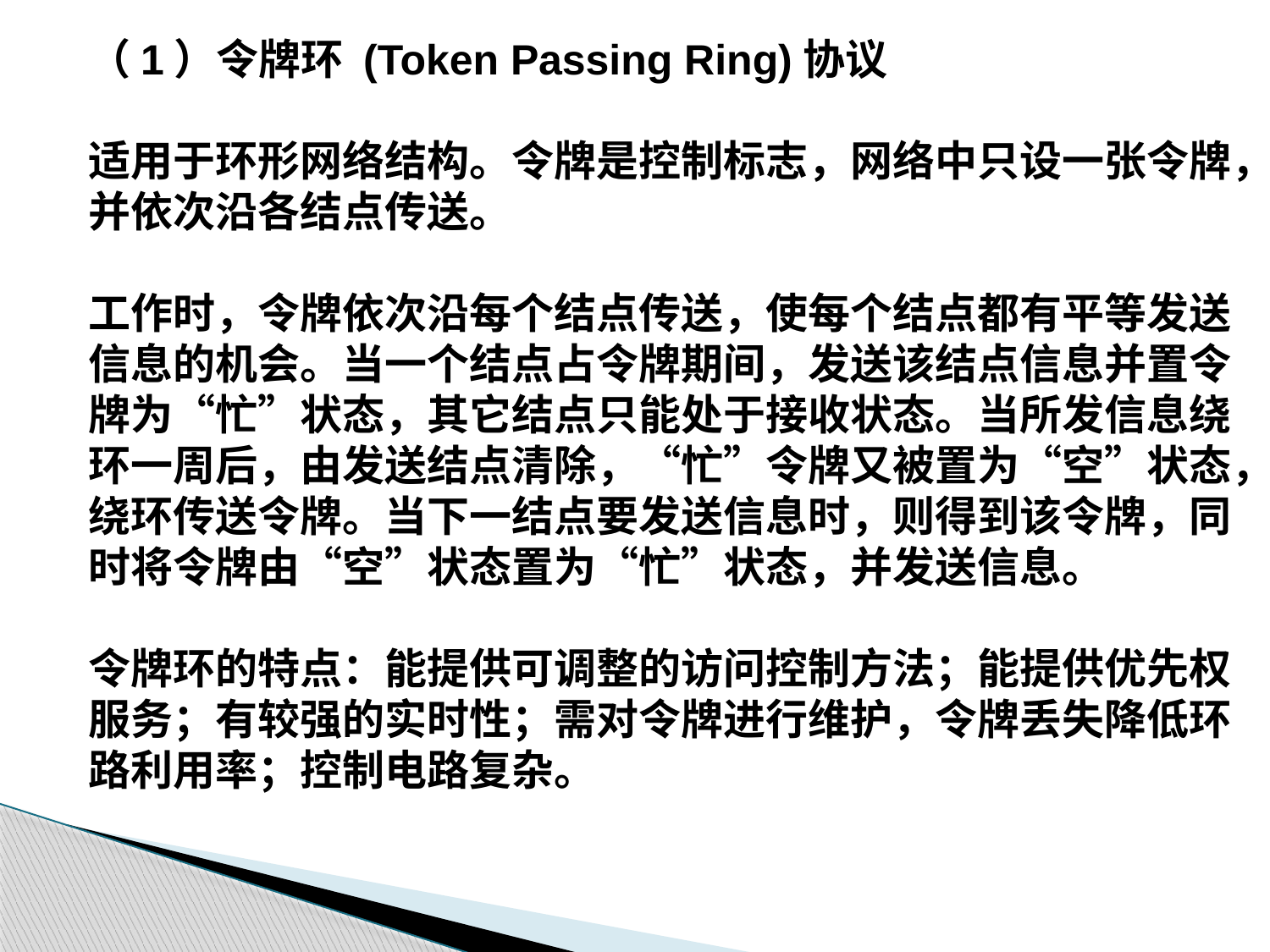

（1）令牌环 (Token Passing Ring)协议

	适用于环形网络结构。令牌是控制标志，网络中只设一张令牌，并依次沿各结点传送。

	工作时，令牌依次沿每个结点传送，使每个结点都有平等发送信息的机会。当一个结点占令牌期间，发送该结点信息并置令牌为“忙”状态，其它结点只能处于接收状态。当所发信息绕环一周后，由发送结点清除，“忙”令牌又被置为“空”状态，绕环传送令牌。当下一结点要发送信息时，则得到该令牌，同时将令牌由“空”状态置为“忙”状态，并发送信息。

	令牌环的特点：能提供可调整的访问控制方法；能提供优先权服务；有较强的实时性；需对令牌进行维护，令牌丢失降低环路利用率；控制电路复杂。